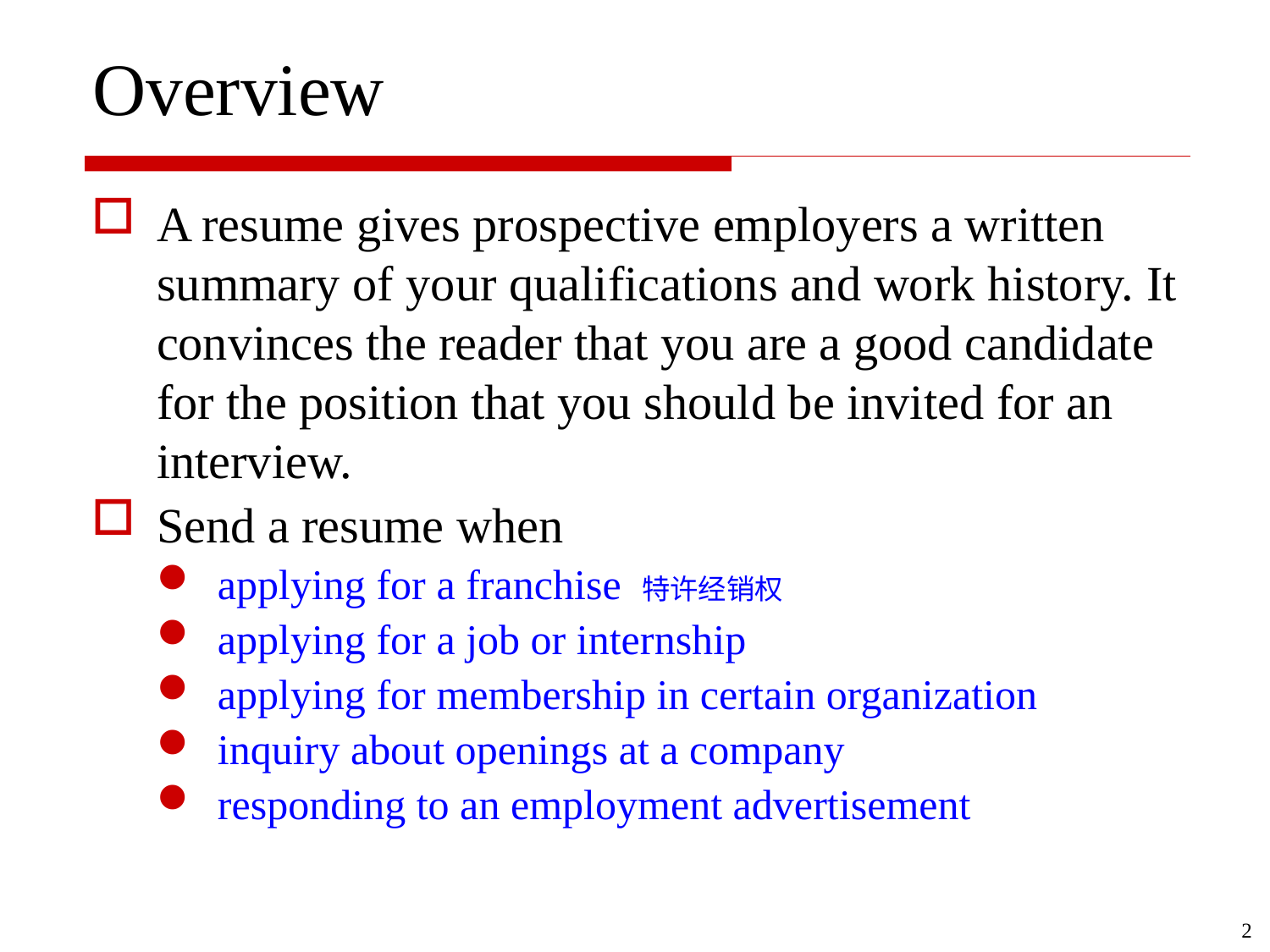

# Overview
A resume gives prospective employers a written summary of your qualifications and work history. It convinces the reader that you are a good candidate for the position that you should be invited for an interview.
Send a resume when
applying for a franchise 特许经销权
applying for a job or internship
applying for membership in certain organization
inquiry about openings at a company
responding to an employment advertisement
2